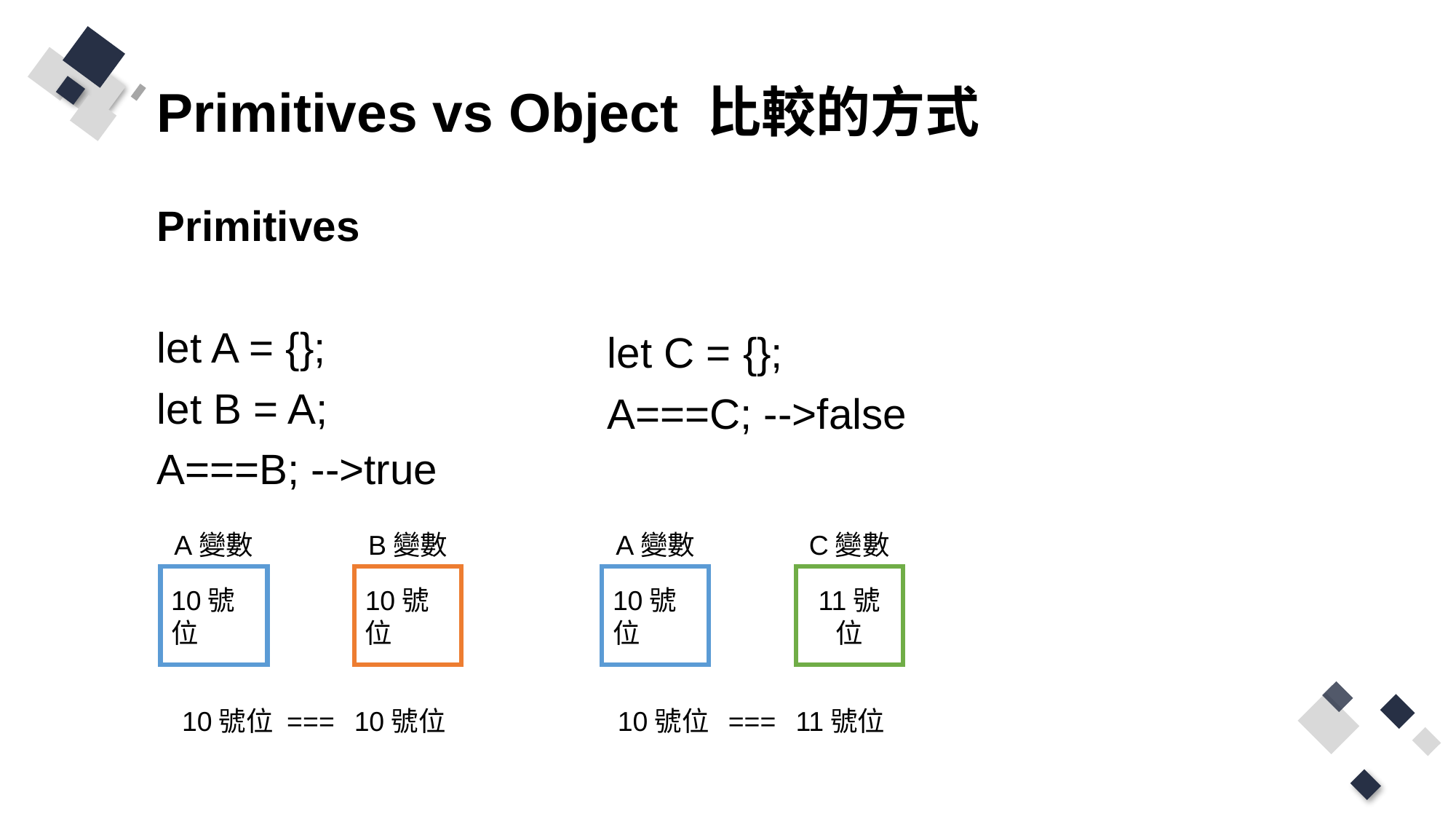

# Primitives vs Object 比較的方式
Primitives

let A = {};
let B = A;
A===B; -->true

let C = {};
A===C; -->false

A變數
B變數
A變數
C變數
10號位
10號位
10號位
11號位
10號位
===
10號位
10號位
===
11號位